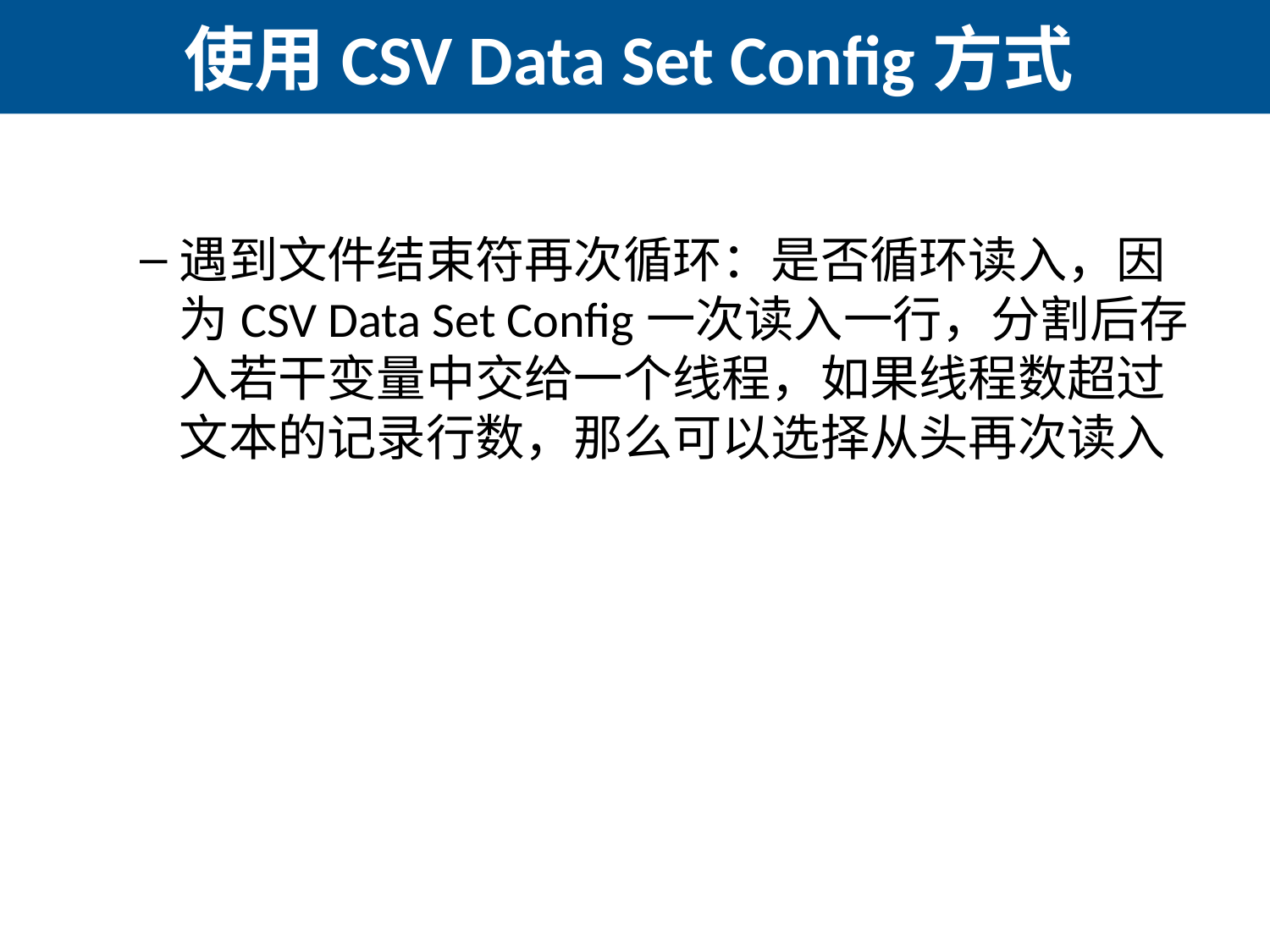

# 使用CSV Data Set Config方式
遇到文件结束符再次循环：是否循环读入，因为CSV Data Set Config一次读入一行，分割后存入若干变量中交给一个线程，如果线程数超过文本的记录行数，那么可以选择从头再次读入